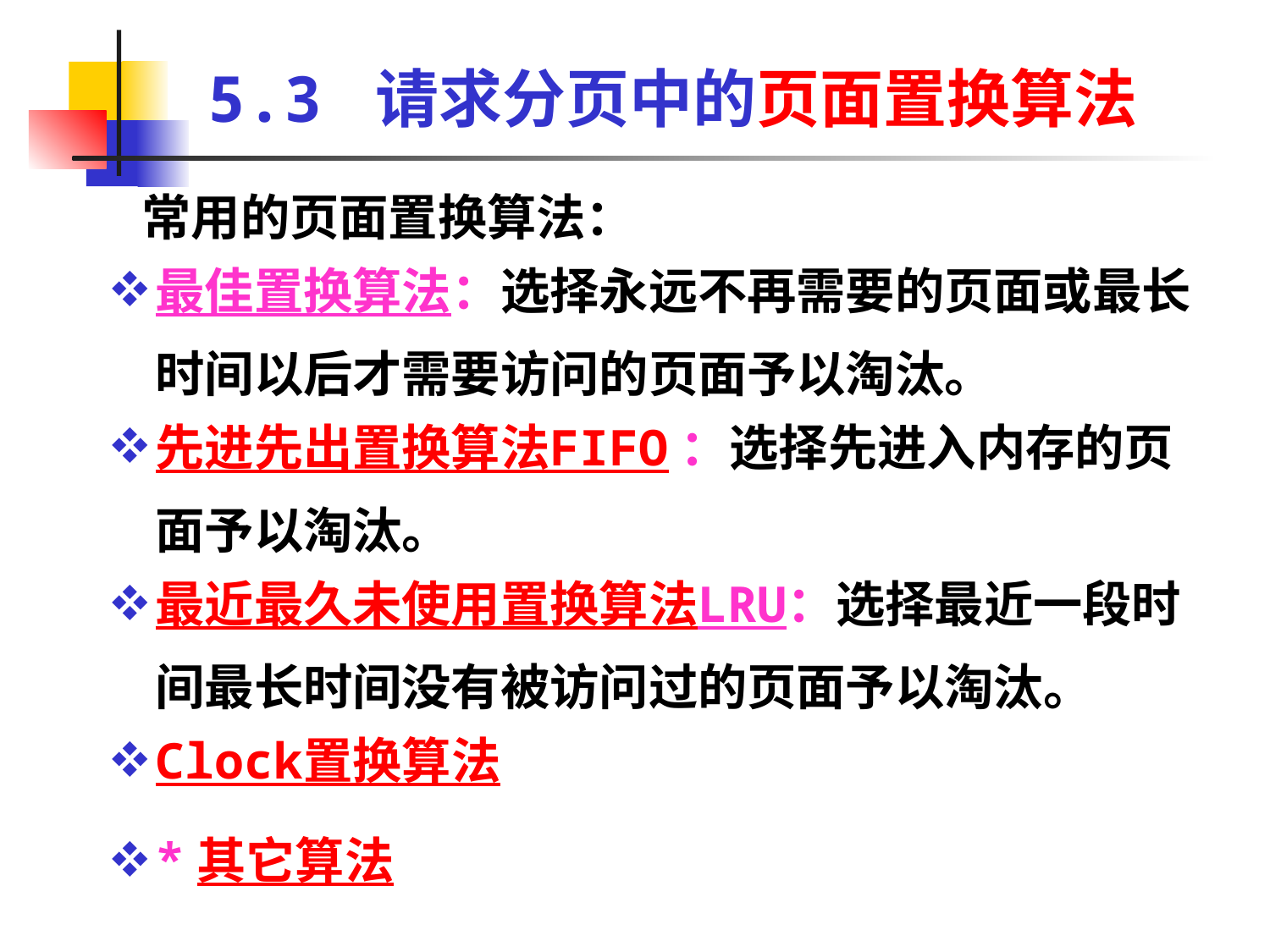

# 5.3 请求分页中的页面置换算法
  常用的页面置换算法：
最佳置换算法：选择永远不再需要的页面或最长时间以后才需要访问的页面予以淘汰。
先进先出置换算法FIFO：选择先进入内存的页面予以淘汰。
最近最久未使用置换算法LRU：选择最近一段时间最长时间没有被访问过的页面予以淘汰。
Clock置换算法
*其它算法